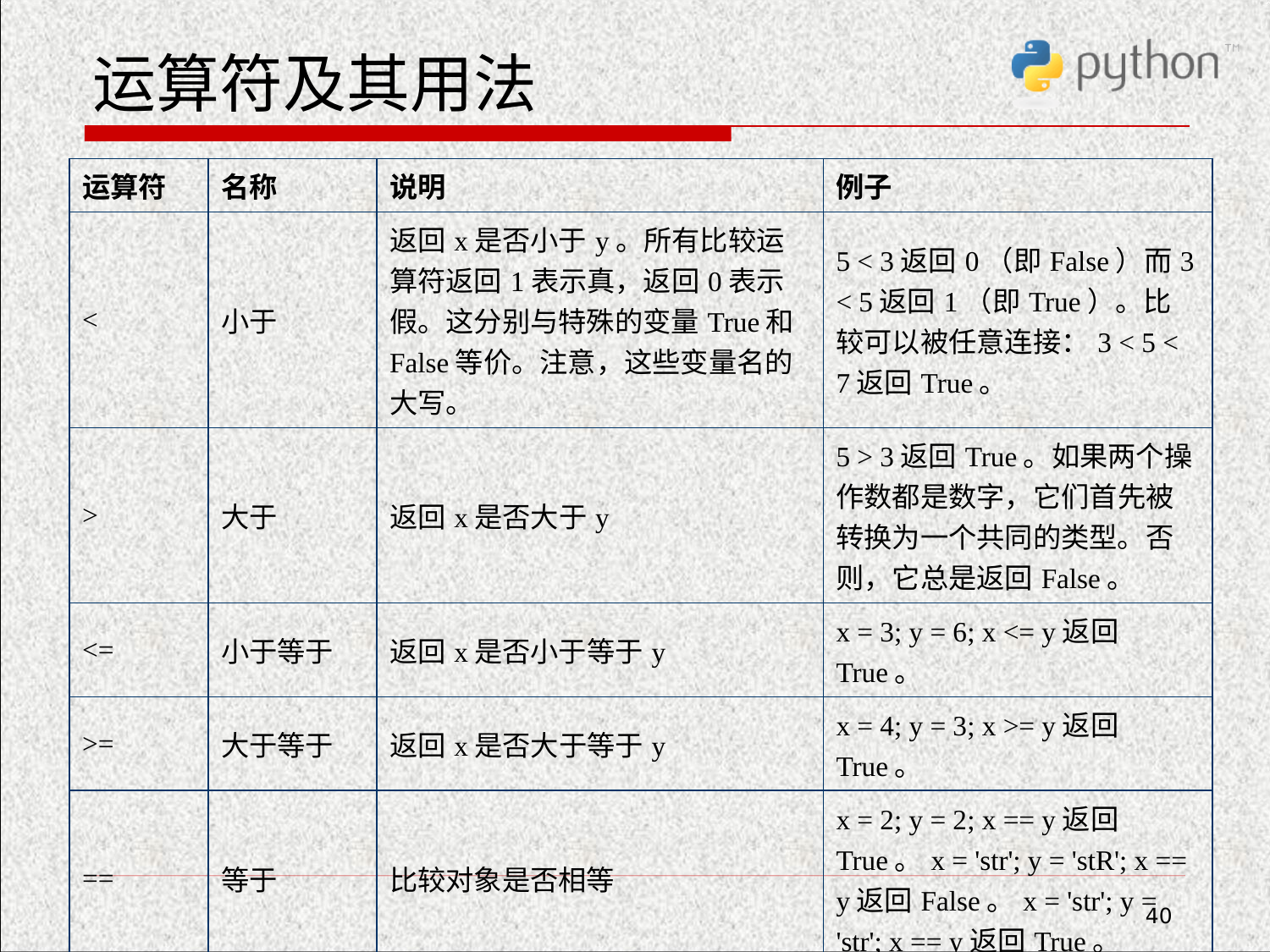

# 运算符及其用法
| 运算符 | 名称 | 说明 | 例子 |
| --- | --- | --- | --- |
| < | 小于 | 返回x是否小于y。所有比较运算符返回1表示真，返回0表示假。这分别与特殊的变量True和False等价。注意，这些变量名的大写。 | 5 < 3返回0（即False）而3 < 5返回1（即True）。比较可以被任意连接：3 < 5 < 7返回True。 |
| > | 大于 | 返回x是否大于y | 5 > 3返回True。如果两个操作数都是数字，它们首先被转换为一个共同的类型。否则，它总是返回False。 |
| <= | 小于等于 | 返回x是否小于等于y | x = 3; y = 6; x <= y返回True。 |
| >= | 大于等于 | 返回x是否大于等于y | x = 4; y = 3; x >= y返回True。 |
| == | 等于 | 比较对象是否相等 | x = 2; y = 2; x == y返回True。x = 'str'; y = 'stR'; x == y返回False。x = 'str'; y = 'str'; x == y返回True。 |
| != | 不等于 | 比较两个对象是否不相等 | x = 2; y = 3; x != y返回True。 |
40